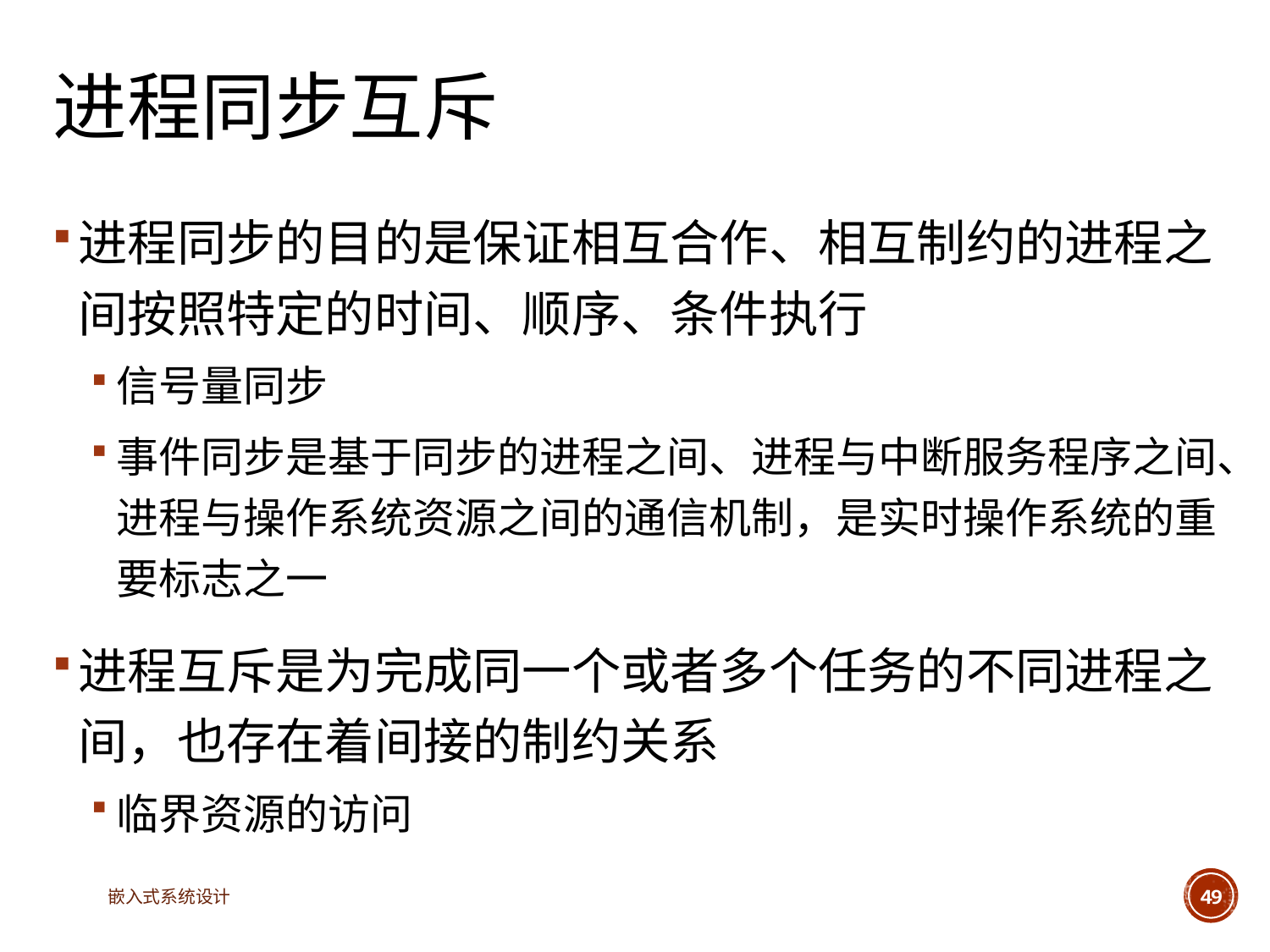

# 进程同步互斥
进程同步的目的是保证相互合作、相互制约的进程之间按照特定的时间、顺序、条件执行
信号量同步
事件同步是基于同步的进程之间、进程与中断服务程序之间、进程与操作系统资源之间的通信机制，是实时操作系统的重要标志之一
进程互斥是为完成同一个或者多个任务的不同进程之间，也存在着间接的制约关系
临界资源的访问
嵌入式系统设计
49